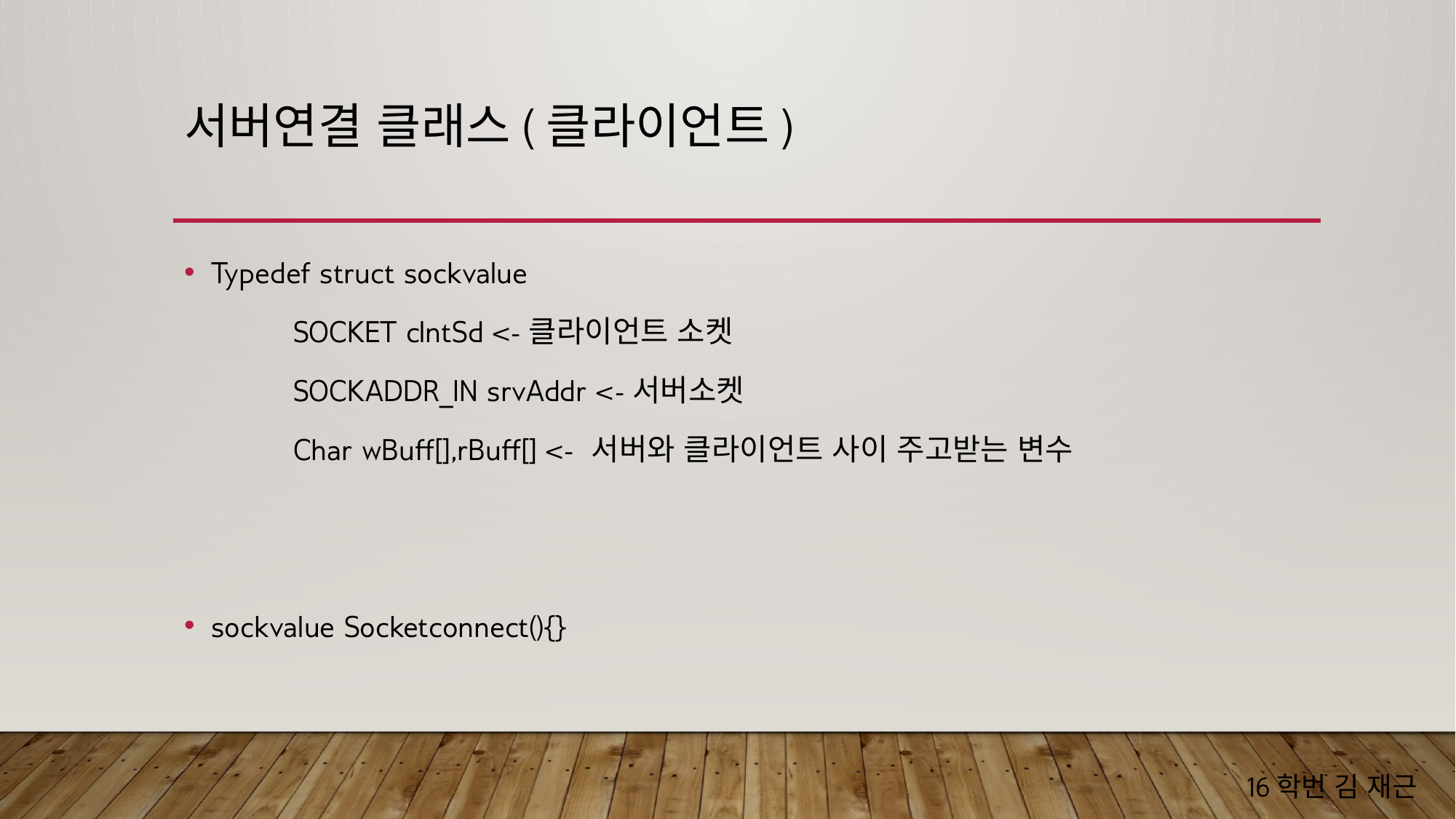

# 서버연결 클래스(클라이언트)
Typedef struct sockvalue
	SOCKET clntSd <-클라이언트 소켓
	SOCKADDR_IN srvAddr <-서버소켓
	Char wBuff[],rBuff[] <- 서버와 클라이언트 사이 주고받는 변수

sockvalue Socketconnect(){}

16학번 김 재근